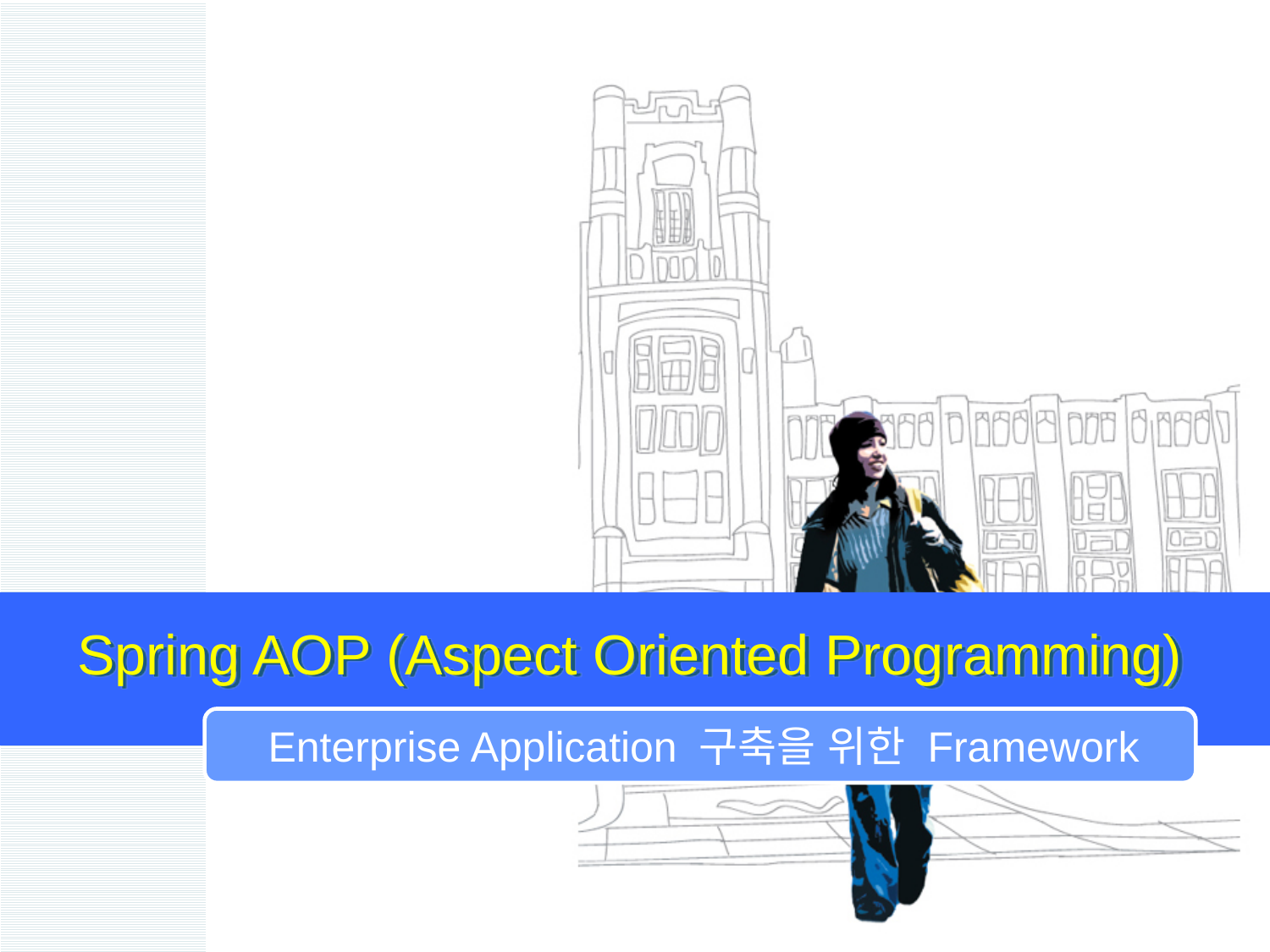

# Spring AOP (Aspect Oriented Programming)
Enterprise Application 구축을 위한 Framework